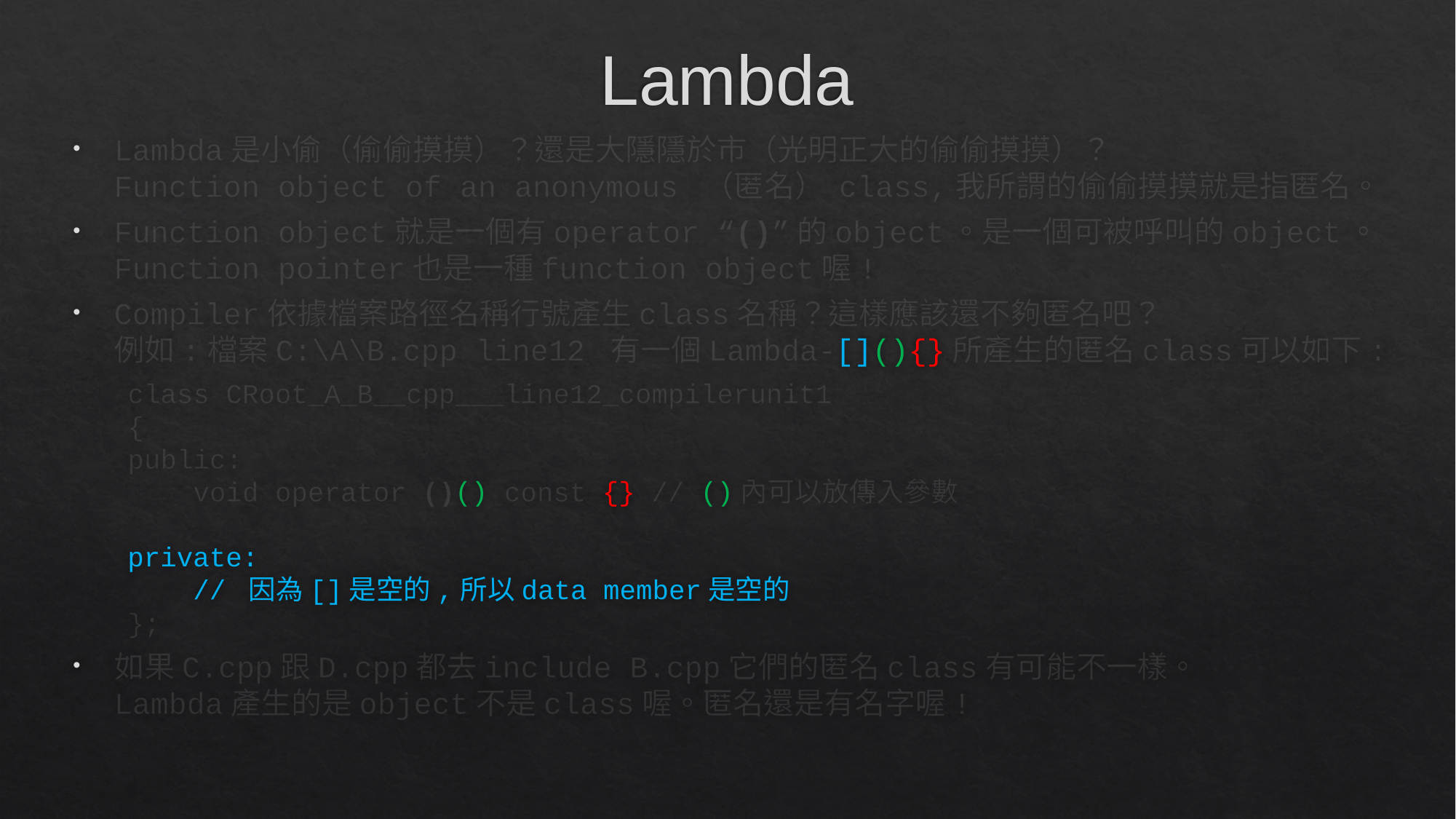

# Lambda
Lambda是小偷（偷偷摸摸）？還是大隱隱於市（光明正大的偷偷摸摸）？
Function object of an anonymous （匿名） class,我所謂的偷偷摸摸就是指匿名。
Function object就是一個有operator “()”的object。是一個可被呼叫的object。Function pointer也是一種function object喔!
Compiler依據檔案路徑名稱行號產生class名稱？這樣應該還不夠匿名吧？
例如:檔案C:\A\B.cpp line12 有一個Lambda-[](){}所產生的匿名class可以如下:
class CRoot_A_B__cpp___line12_compilerunit1
{
public:
    void operator ()() const {} // ()內可以放傳入參數
private:
    // 因為[]是空的,所以data member是空的
};
如果C.cpp跟D.cpp都去include B.cpp它們的匿名class有可能不一樣。
Lambda產生的是object不是class喔。匿名還是有名字喔!